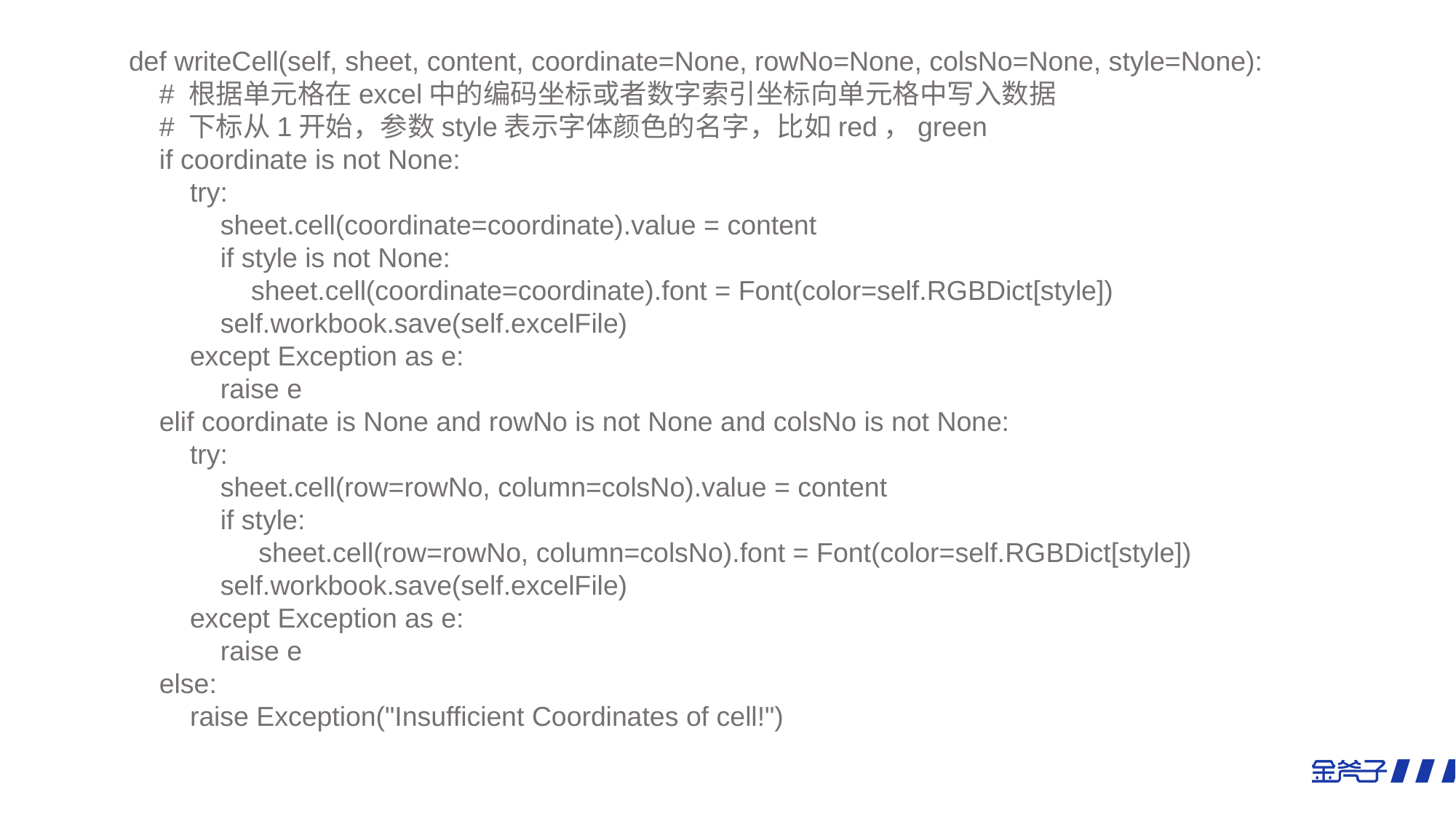

def writeCell(self, sheet, content, coordinate=None, rowNo=None, colsNo=None, style=None):
        # 根据单元格在excel中的编码坐标或者数字索引坐标向单元格中写入数据
        # 下标从1开始，参数style表示字体颜色的名字，比如red，green
        if coordinate is not None:
            try:
                sheet.cell(coordinate=coordinate).value = content
                if style is not None:
                    sheet.cell(coordinate=coordinate).font = Font(color=self.RGBDict[style])
                self.workbook.save(self.excelFile)
            except Exception as e:
                raise e
        elif coordinate is None and rowNo is not None and colsNo is not None:
            try:
                sheet.cell(row=rowNo, column=colsNo).value = content
                if style:
                     sheet.cell(row=rowNo, column=colsNo).font = Font(color=self.RGBDict[style])
                self.workbook.save(self.excelFile)
            except Exception as e:
                raise e
        else:
            raise Exception("Insufficient Coordinates of cell!")